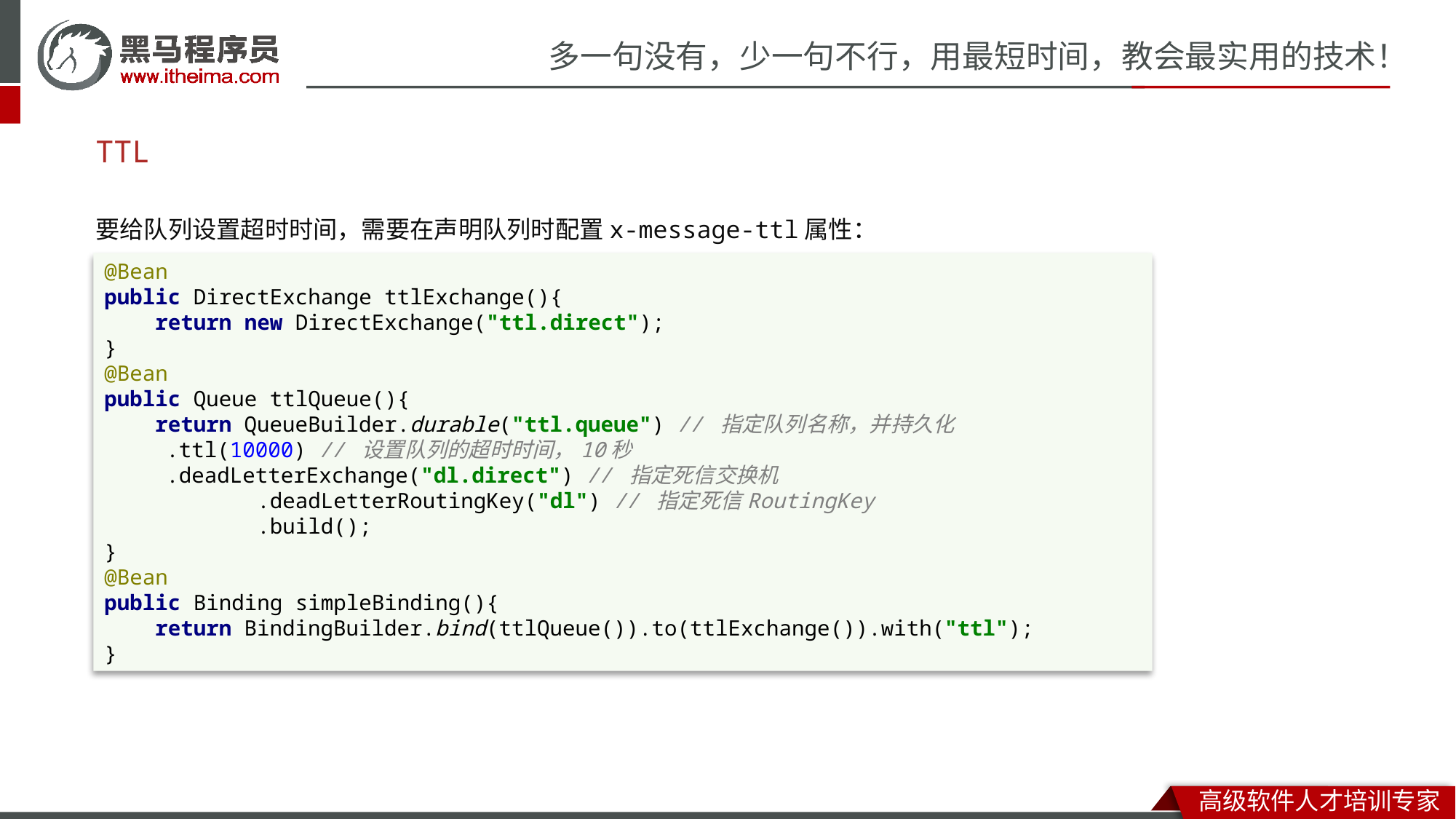

# TTL
要给队列设置超时时间，需要在声明队列时配置x-message-ttl属性：
@Bean
public DirectExchange ttlExchange(){
    return new DirectExchange("ttl.direct");
}
@Bean
public Queue ttlQueue(){
    return QueueBuilder.durable("ttl.queue") // 指定队列名称，并持久化
            .ttl(10000) // 设置队列的超时时间，10秒
            .deadLetterExchange("dl.direct") // 指定死信交换机
            .deadLetterRoutingKey("dl") // 指定死信RoutingKey
            .build();
}
@Bean
public Binding simpleBinding(){
    return BindingBuilder.bind(ttlQueue()).to(ttlExchange()).with("ttl");
}